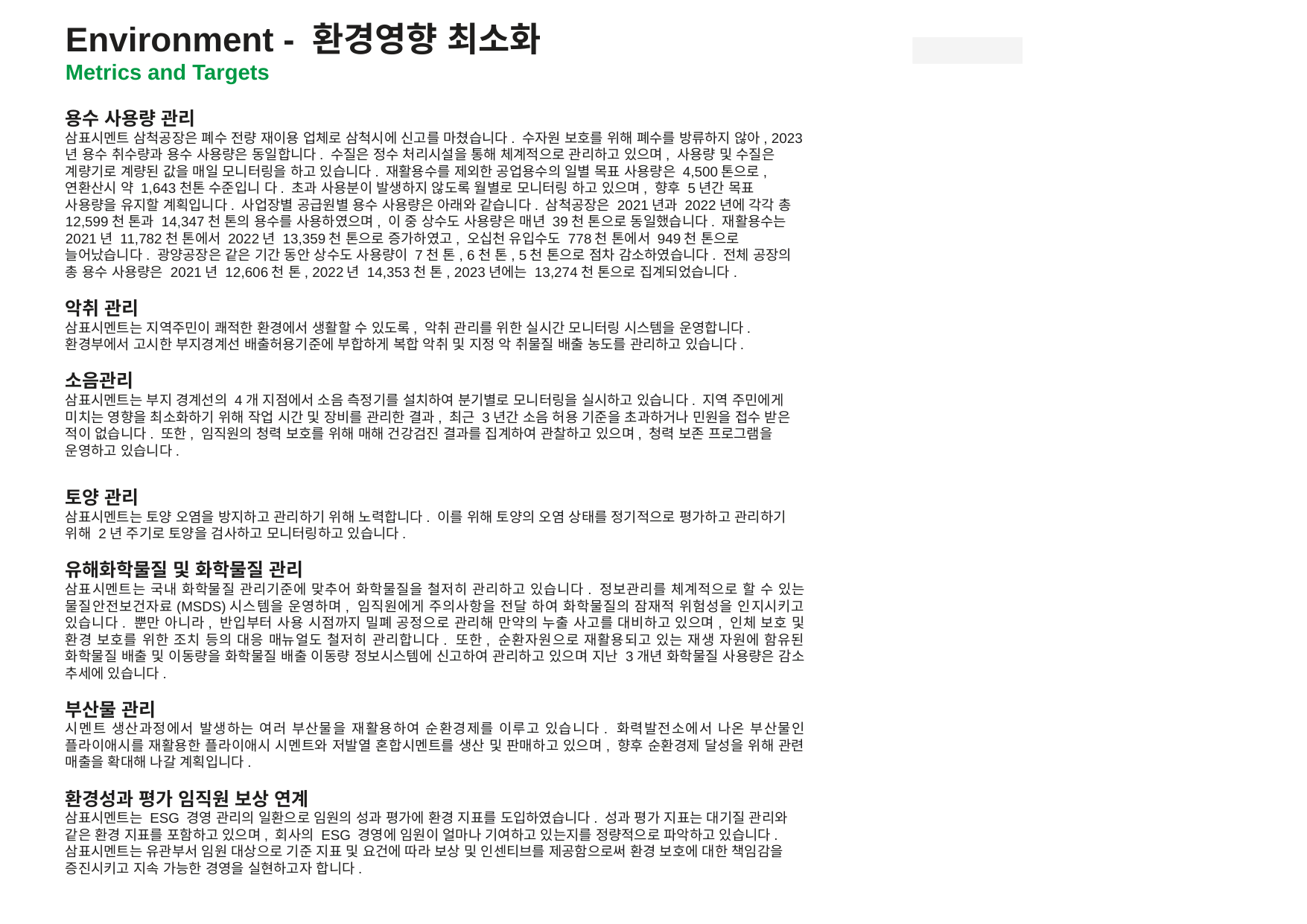

Environment - 환경영향 최소화
Metrics and Targets

용수 사용량 관리
삼표시멘트 삼척공장은 폐수 전량 재이용 업체로 삼척시에 신고를 마쳤습니다. 수자원 보호를 위해 폐수를 방류하지 않아, 2023년 용수 취수량과 용수 사용량은 동일합니다. 수질은 정수 처리시설을 통해 체계적으로 관리하고 있으며, 사용량 및 수질은 계량기로 계량된 값을 매일 모니터링을 하고 있습니다. 재활용수를 제외한 공업용수의 일별 목표 사용량은 4,500톤으로, 연환산시 약 1,643천톤 수준입니 다. 초과 사용분이 발생하지 않도록 월별로 모니터링 하고 있으며, 향후 5년간 목표 사용량을 유지할 계획입니다. 사업장별 공급원별 용수 사용량은 아래와 같습니다. 삼척공장은 2021년과 2022년에 각각 총 12,599천 톤과 14,347천 톤의 용수를 사용하였으며, 이 중 상수도 사용량은 매년 39천 톤으로 동일했습니다. 재활용수는 2021년 11,782천 톤에서 2022년 13,359천 톤으로 증가하였고, 오십천 유입수도 778천 톤에서 949천 톤으로 늘어났습니다. 광양공장은 같은 기간 동안 상수도 사용량이 7천 톤, 6천 톤, 5천 톤으로 점차 감소하였습니다. 전체 공장의 총 용수 사용량은 2021년 12,606천 톤, 2022년 14,353천 톤, 2023년에는 13,274천 톤으로 집계되었습니다.

악취 관리
삼표시멘트는 지역주민이 쾌적한 환경에서 생활할 수 있도록, 악취 관리를 위한 실시간 모니터링 시스템을 운영합니다.
환경부에서 고시한 부지경계선 배출허용기준에 부합하게 복합 악취 및 지정 악 취물질 배출 농도를 관리하고 있습니다.

소음관리
삼표시멘트는 부지 경계선의 4개 지점에서 소음 측정기를 설치하여 분기별로 모니터링을 실시하고 있습니다. 지역 주민에게 미치는 영향을 최소화하기 위해 작업 시간 및 장비를 관리한 결과, 최근 3년간 소음 허용 기준을 초과하거나 민원을 접수 받은 적이 없습니다. 또한, 임직원의 청력 보호를 위해 매해 건강검진 결과를 집계하여 관찰하고 있으며, 청력 보존 프로그램을 운영하고 있습니다.

토양 관리
삼표시멘트는 토양 오염을 방지하고 관리하기 위해 노력합니다. 이를 위해 토양의 오염 상태를 정기적으로 평가하고 관리하기 위해 2년 주기로 토양을 검사하고 모니터링하고 있습니다.

유해화학물질 및 화학물질 관리
삼표시멘트는 국내 화학물질 관리기준에 맞추어 화학물질을 철저히 관리하고 있습니다. 정보관리를 체계적으로 할 수 있는 물질안전보건자료(MSDS)시스템을 운영하며, 임직원에게 주의사항을 전달 하여 화학물질의 잠재적 위험성을 인지시키고 있습니다. 뿐만 아니라, 반입부터 사용 시점까지 밀폐 공정으로 관리해 만약의 누출 사고를 대비하고 있으며, 인체 보호 및 환경 보호를 위한 조치 등의 대응 매뉴얼도 철저히 관리합니다. 또한, 순환자원으로 재활용되고 있는 재생 자원에 함유된 화학물질 배출 및 이동량을 화학물질 배출 이동량 정보시스템에 신고하여 관리하고 있으며 지난 3개년 화학물질 사용량은 감소 추세에 있습니다.

부산물 관리
시멘트 생산과정에서 발생하는 여러 부산물을 재활용하여 순환경제를 이루고 있습니다. 화력발전소에서 나온 부산물인 플라이애시를 재활용한 플라이애시 시멘트와 저발열 혼합시멘트를 생산 및 판매하고 있으며, 향후 순환경제 달성을 위해 관련 매출을 확대해 나갈 계획입니다.

환경성과 평가 임직원 보상 연계
삼표시멘트는 ESG 경영 관리의 일환으로 임원의 성과 평가에 환경 지표를 도입하였습니다. 성과 평가 지표는 대기질 관리와 같은 환경 지표를 포함하고 있으며, 회사의 ESG 경영에 임원이 얼마나 기여하고 있는지를 정량적으로 파악하고 있습니다. 삼표시멘트는 유관부서 임원 대상으로 기준 지표 및 요건에 따라 보상 및 인센티브를 제공함으로써 환경 보호에 대한 책임감을 증진시키고 지속 가능한 경영을 실현하고자 합니다.